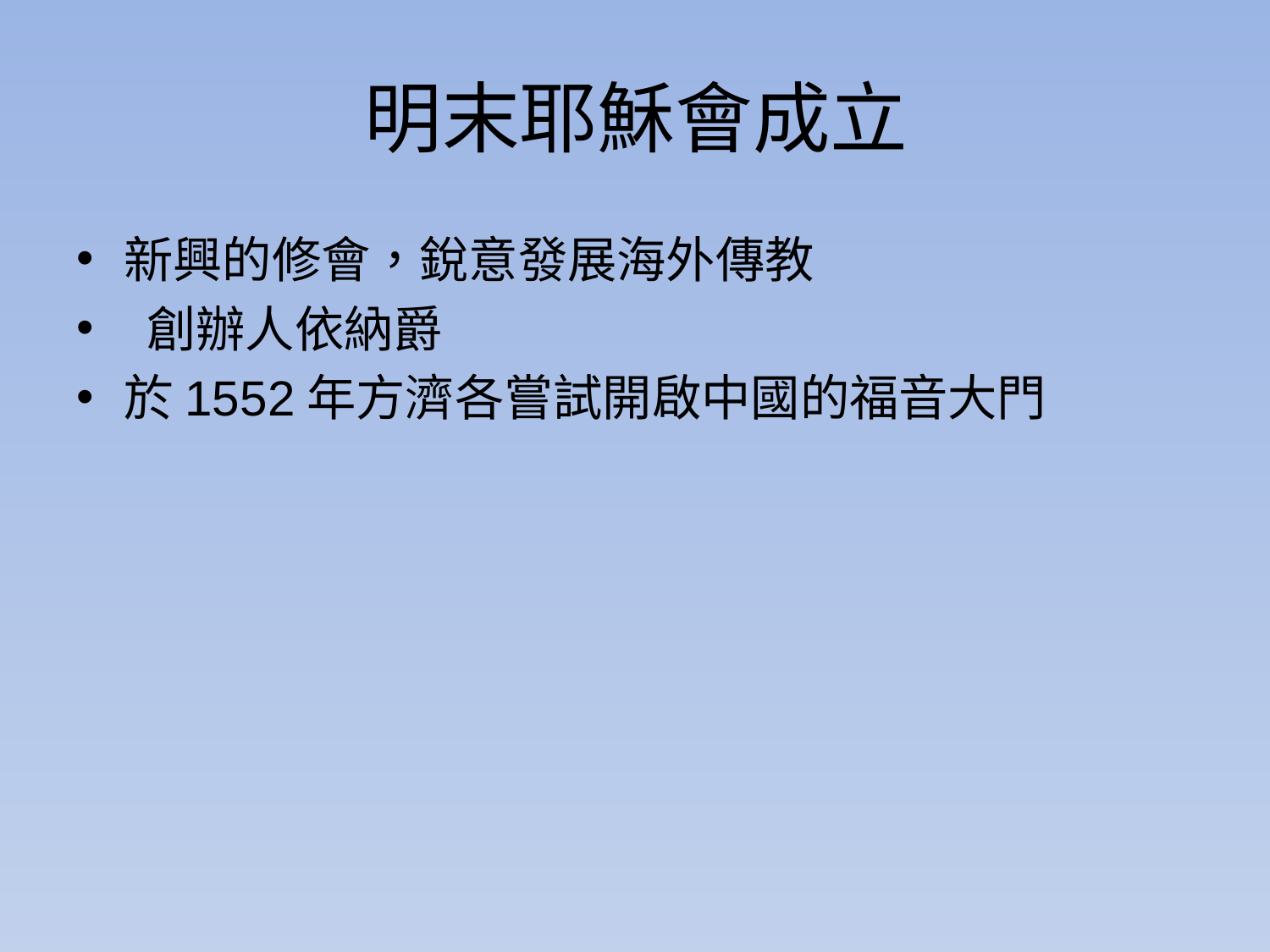

# 明末耶穌會成立
新興的修會，銳意發展海外傳教
 創辦人依納爵
於1552年方濟各嘗試開啟中國的福音大門